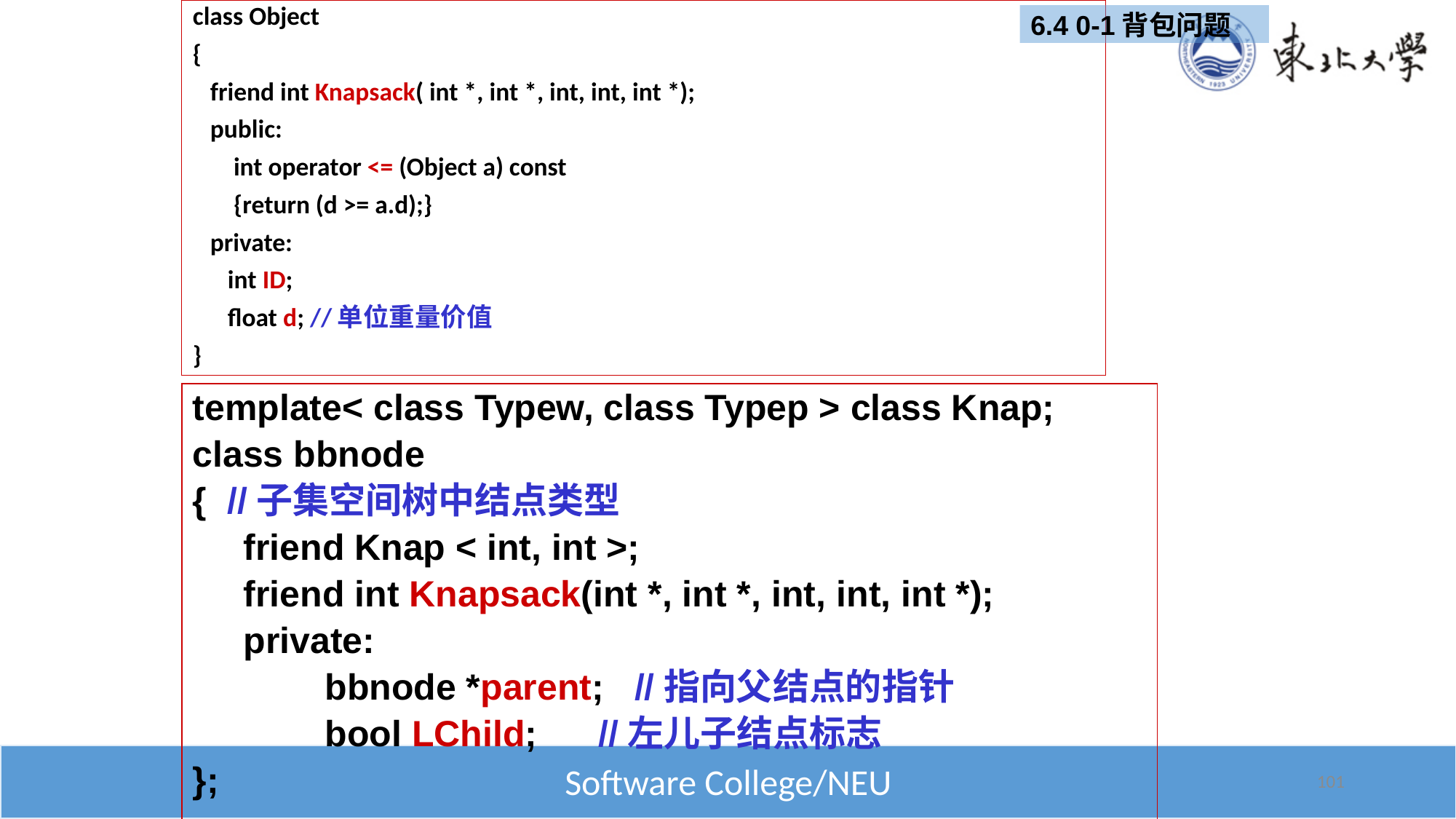

class Object
{
   friend int Knapsack( int *, int *, int, int, int *);
   public:
       int operator <= (Object a) const
       {return (d >= a.d);}
   private:
      int ID;
      float d; //单位重量价值
}
6.4 0-1背包问题
template< class Typew, class Typep > class Knap;
class bbnode
{  //子集空间树中结点类型
     friend Knap < int, int >;
     friend int Knapsack(int *, int *, int, int, int *);
     private:
             bbnode *parent;   //指向父结点的指针
             bool LChild;      //左儿子结点标志
};
101